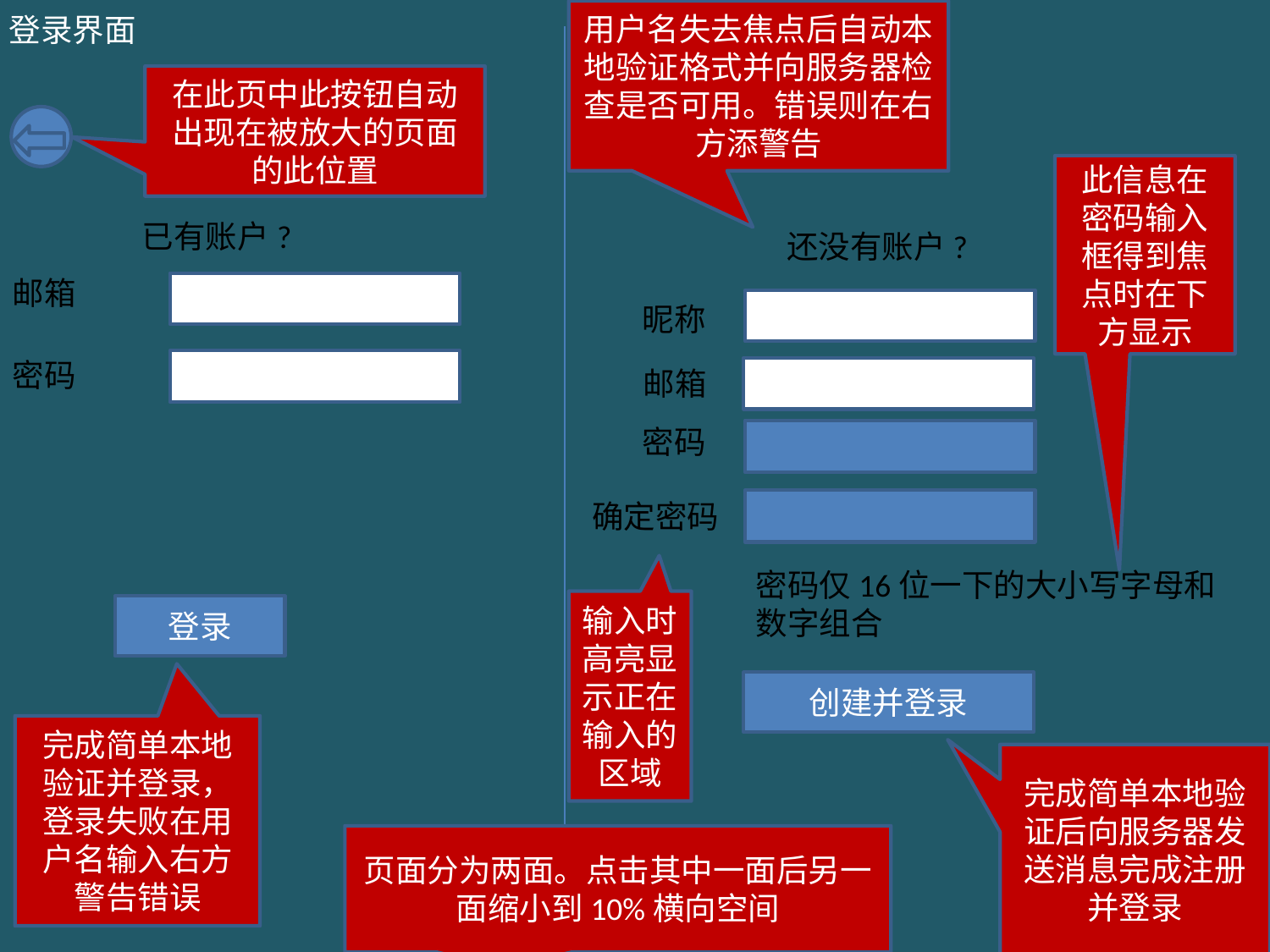

# 登录界面
用户名失去焦点后自动本地验证格式并向服务器检查是否可用。错误则在右方添警告
在此页中此按钮自动出现在被放大的页面的此位置

此信息在密码输入框得到焦点时在下方显示
 已有账户?
还没有账户?
邮箱

昵称
密码

邮箱

密码

确定密码
密码仅16位一下的大小写字母和数字组合
输入时高亮显示正在输入的区域
登录
创建并登录
完成简单本地验证并登录，登录失败在用户名输入右方警告错误
完成简单本地验证后向服务器发送消息完成注册并登录
页面分为两面。点击其中一面后另一面缩小到10%横向空间